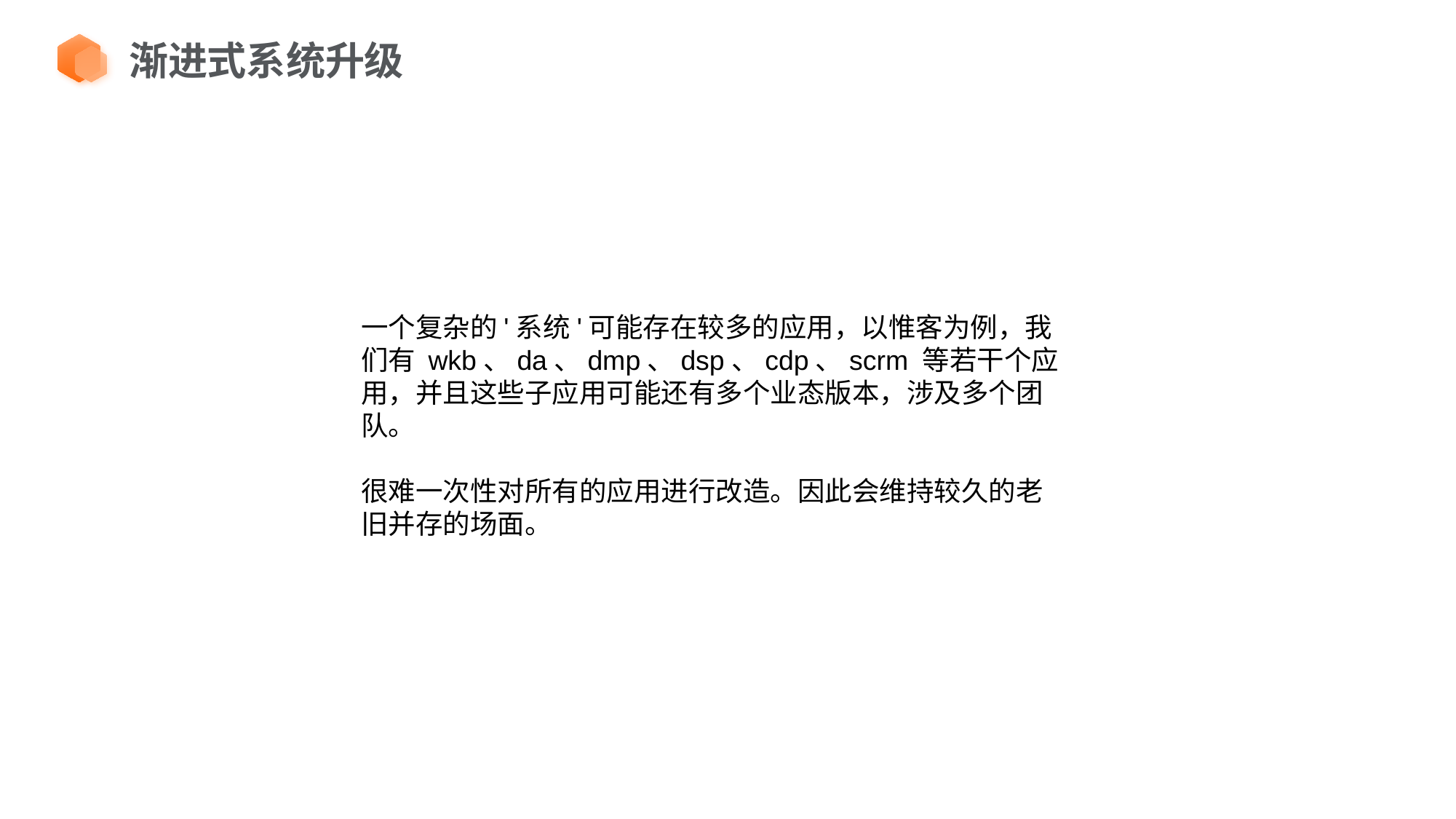

渐进式系统升级
一个复杂的'系统'可能存在较多的应用，以惟客为例，我们有 wkb、da、dmp、dsp、cdp、scrm 等若干个应用，并且这些子应用可能还有多个业态版本，涉及多个团队。

很难一次性对所有的应用进行改造。因此会维持较久的老旧并存的场面。